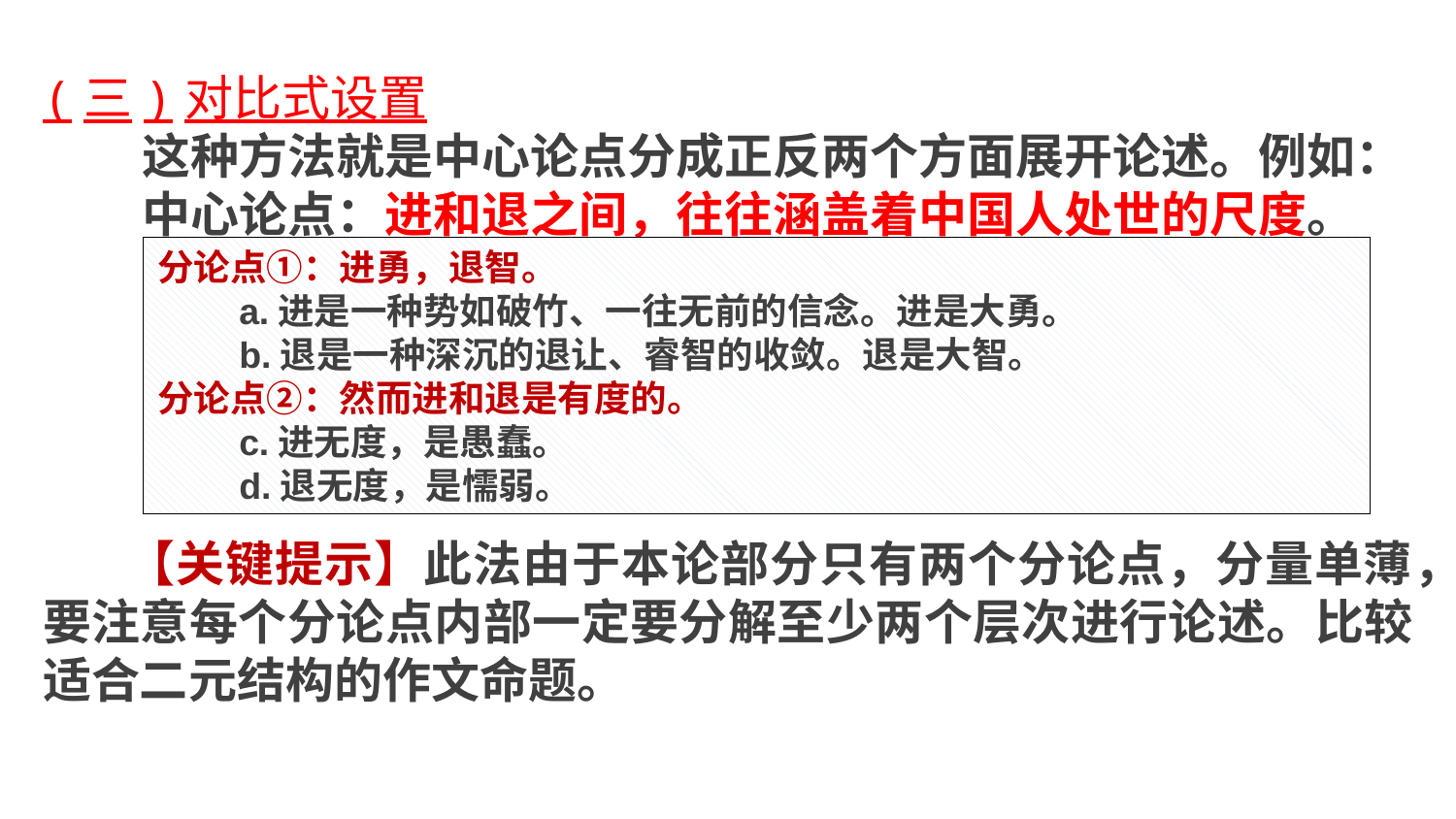

(三)对比式设置
        这种方法就是中心论点分成正反两个方面展开论述。例如：
        中心论点：进和退之间，往往涵盖着中国人处世的尺度。

      【关键提示】此法由于本论部分只有两个分论点，分量单薄，要注意每个分论点内部一定要分解至少两个层次进行论述。比较适合二元结构的作文命题。
分论点①：进勇，退智。
        a.进是一种势如破竹、一往无前的信念。进是大勇。
        b.退是一种深沉的退让、睿智的收敛。退是大智。
分论点②：然而进和退是有度的。
        c.进无度，是愚蠢。
        d.退无度，是懦弱。